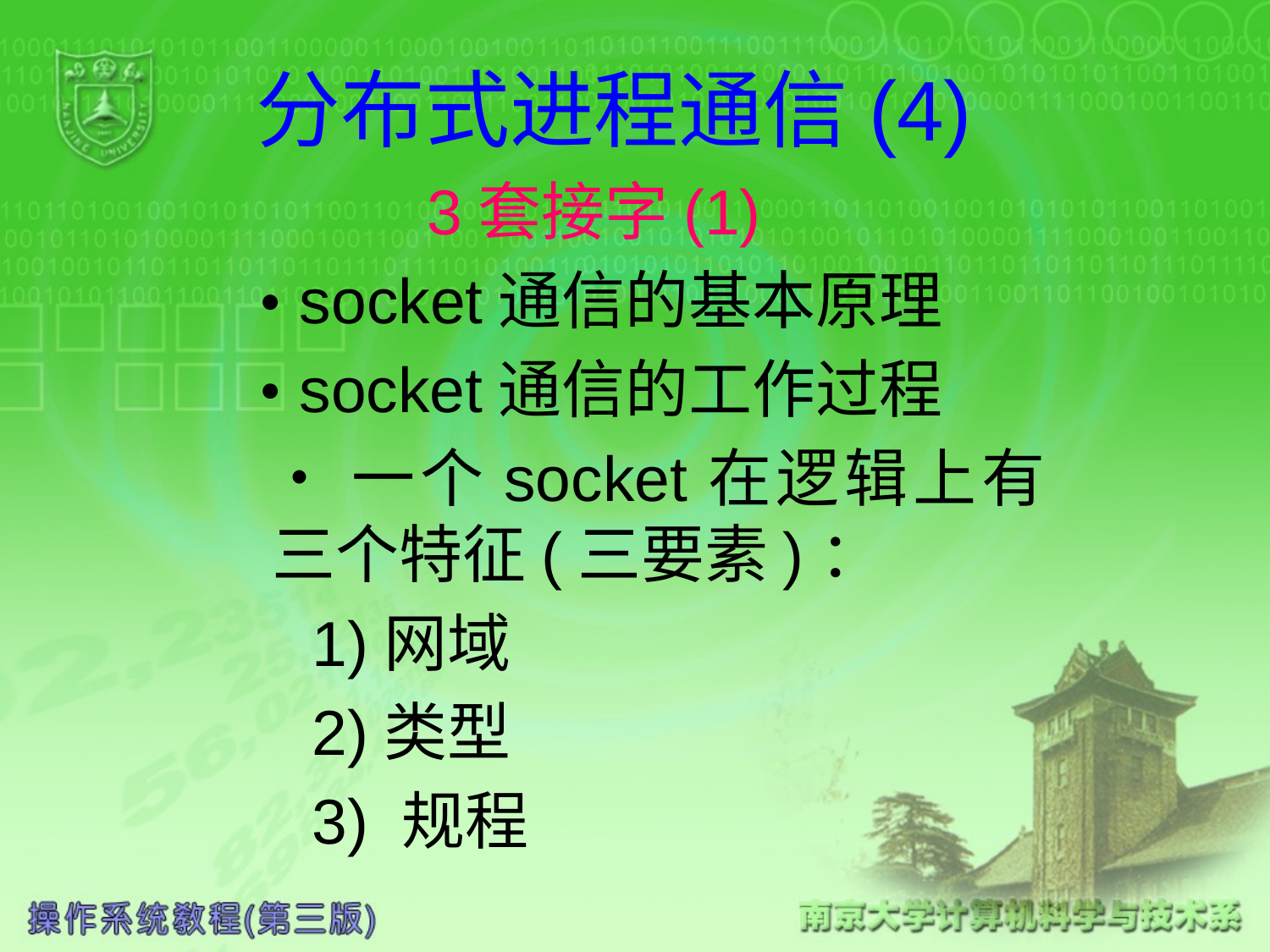

# 分布式进程通信(4) 3套接字(1)
   • socket通信的基本原理
  • socket通信的工作过程
  •一个socket在逻辑上有三个特征(三要素)：
     1)网域
     2)类型
     3) 规程